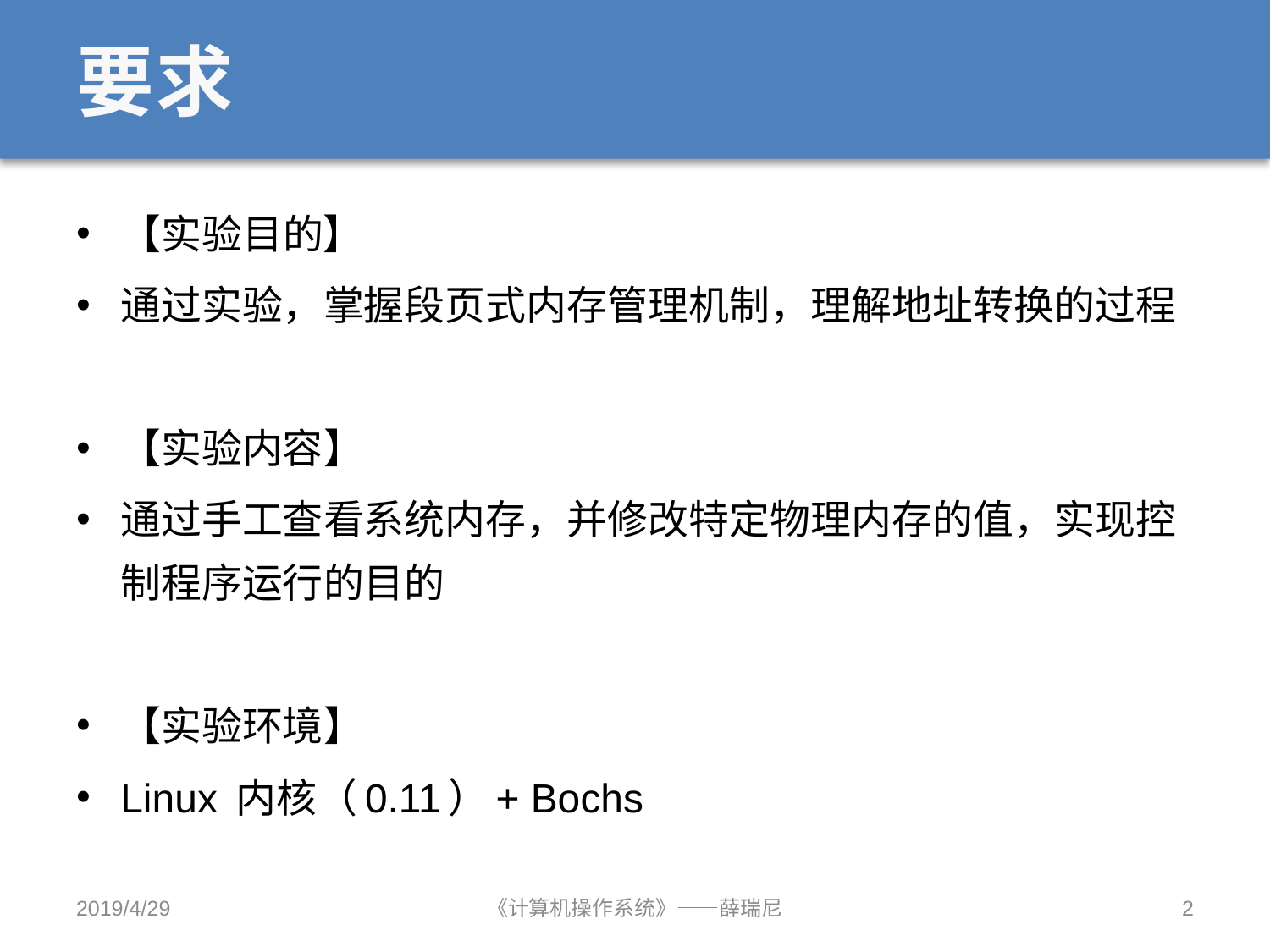

# 要求
【实验目的】
通过实验，掌握段页式内存管理机制，理解地址转换的过程

【实验内容】
通过手工查看系统内存，并修改特定物理内存的值，实现控制程序运行的目的

【实验环境】
Linux 内核（0.11）+ Bochs
2019/4/29
《计算机操作系统》——薛瑞尼
2